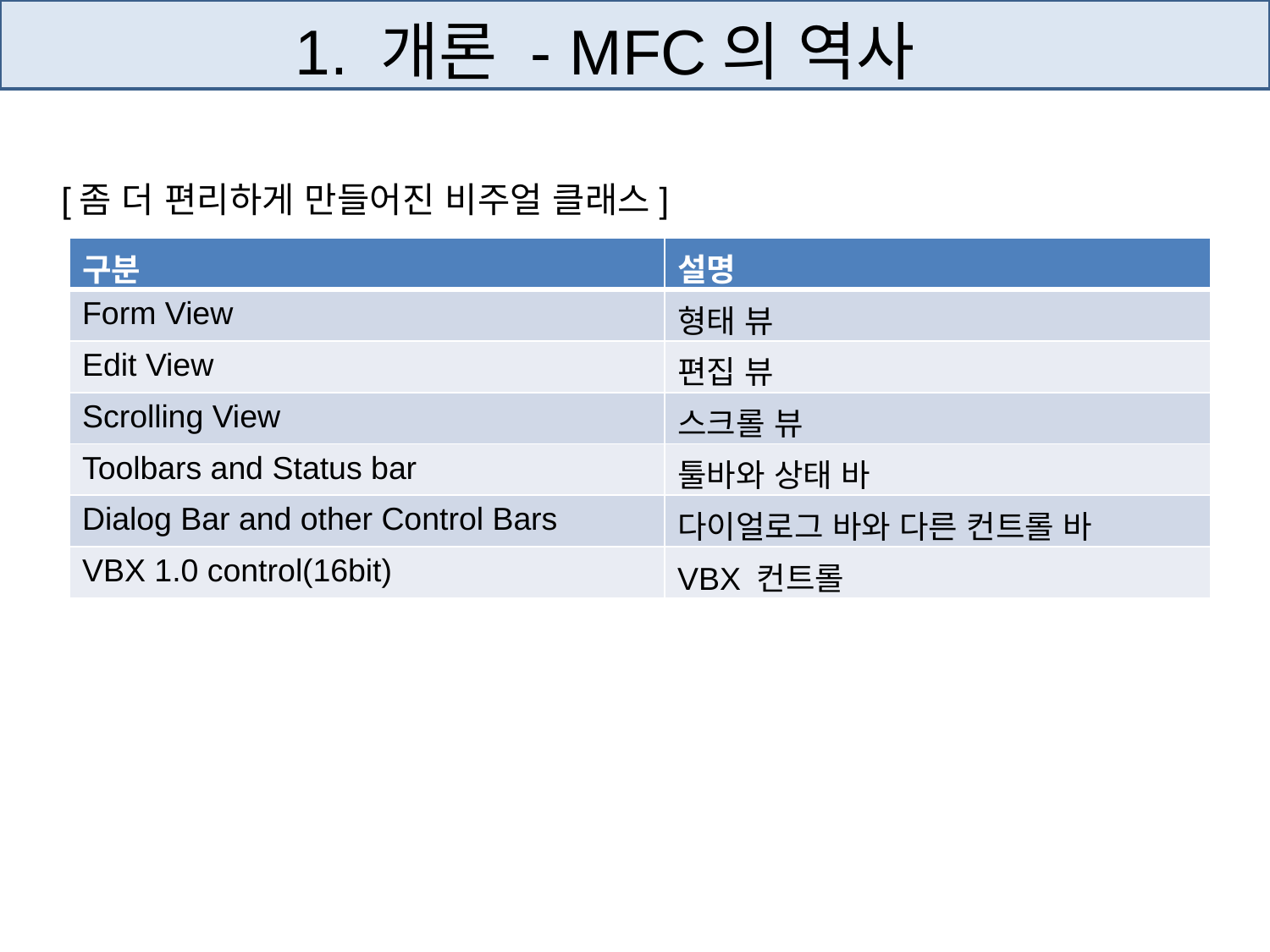

# 1. 개론 - MFC의 역사

     [좀 더 편리하게 만들어진 비주얼 클래스]

| 구분 | 설명 |
| --- | --- |
| Form View | 형태 뷰 |
| Edit View | 편집 뷰 |
| Scrolling View | 스크롤 뷰 |
| Toolbars and Status bar | 툴바와 상태 바 |
| Dialog Bar and other Control Bars | 다이얼로그 바와 다른 컨트롤 바 |
| VBX 1.0 control(16bit) | VBX 컨트롤 |